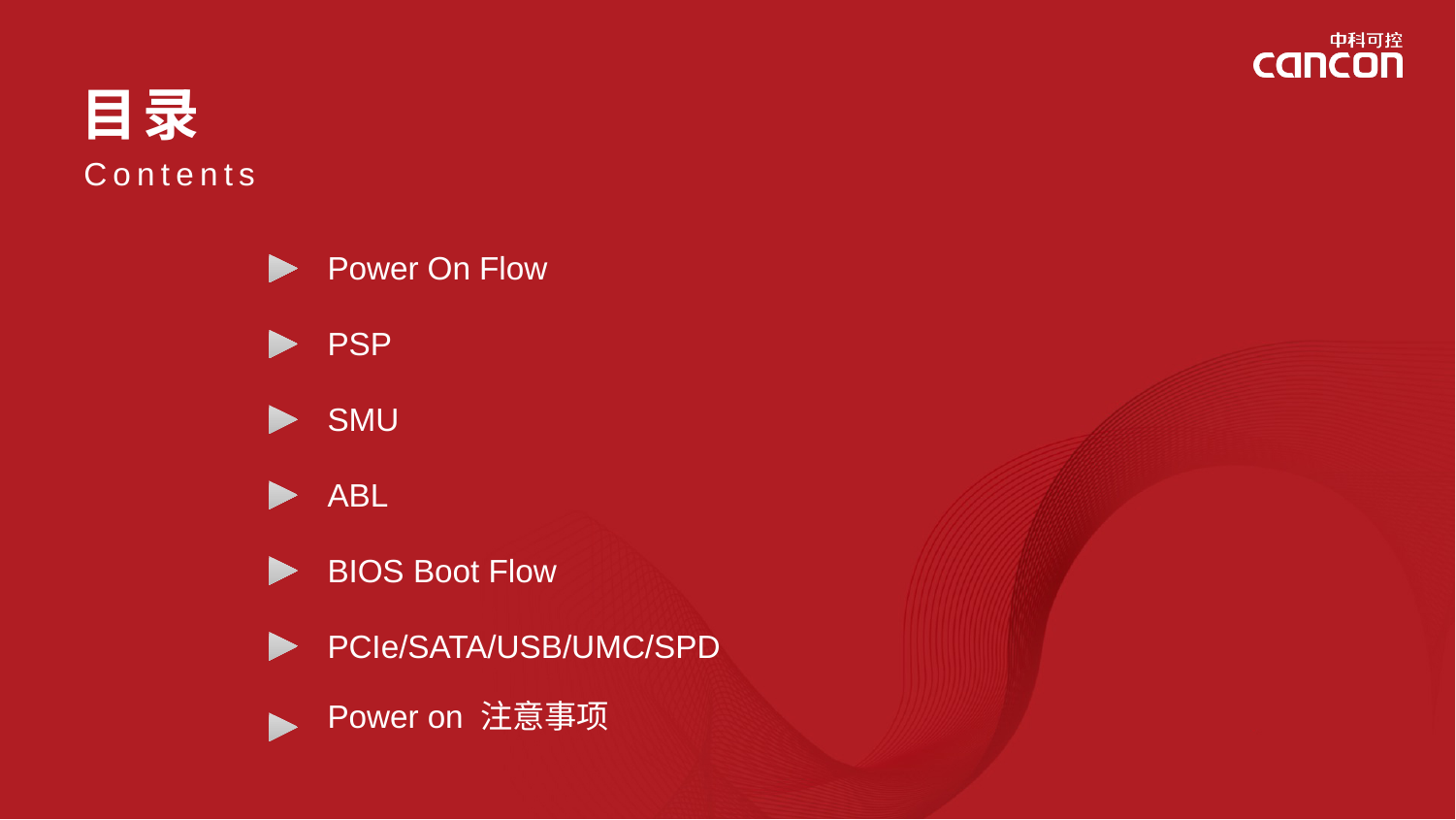

Power On Flow

PSP

SMU

ABL

BIOS Boot Flow

PCIe/SATA/USB/UMC/SPD

Power on 注意事项